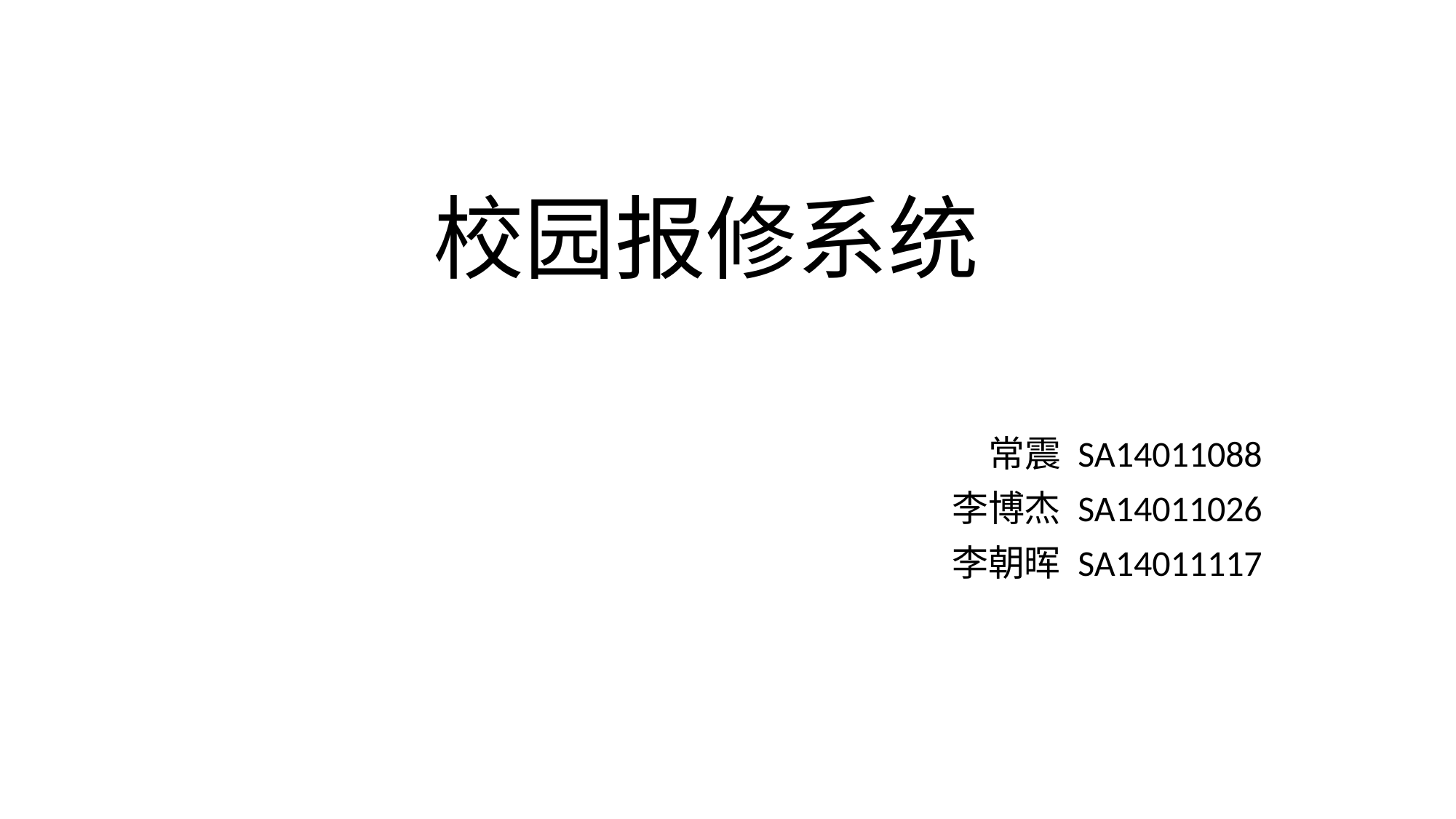

# 校园报修系统
常震 SA14011088
李博杰 SA14011026
李朝晖 SA14011117